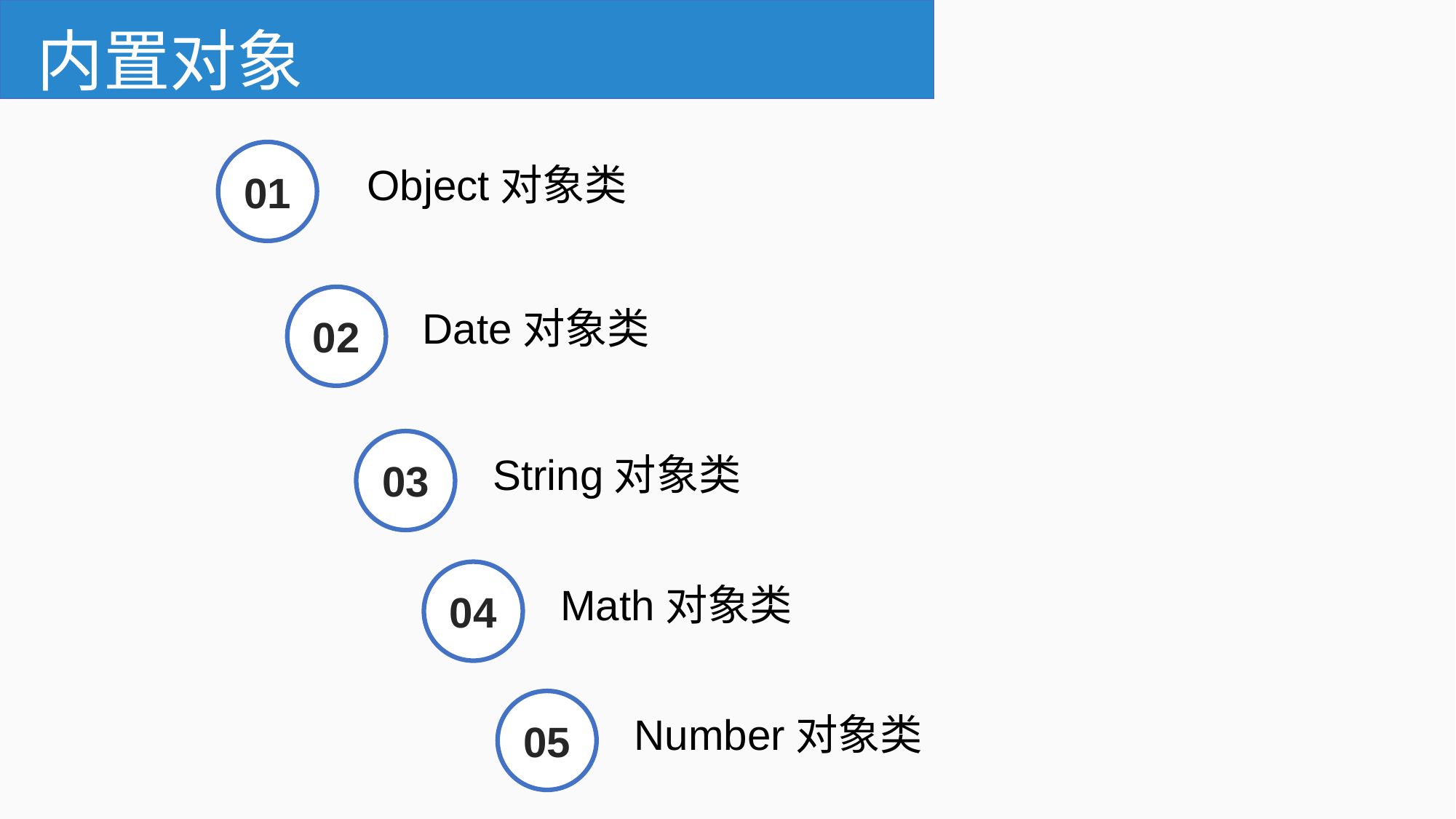

# 内置对象
Object对象类
Date对象类
String对象类
Math对象类
Number对象类